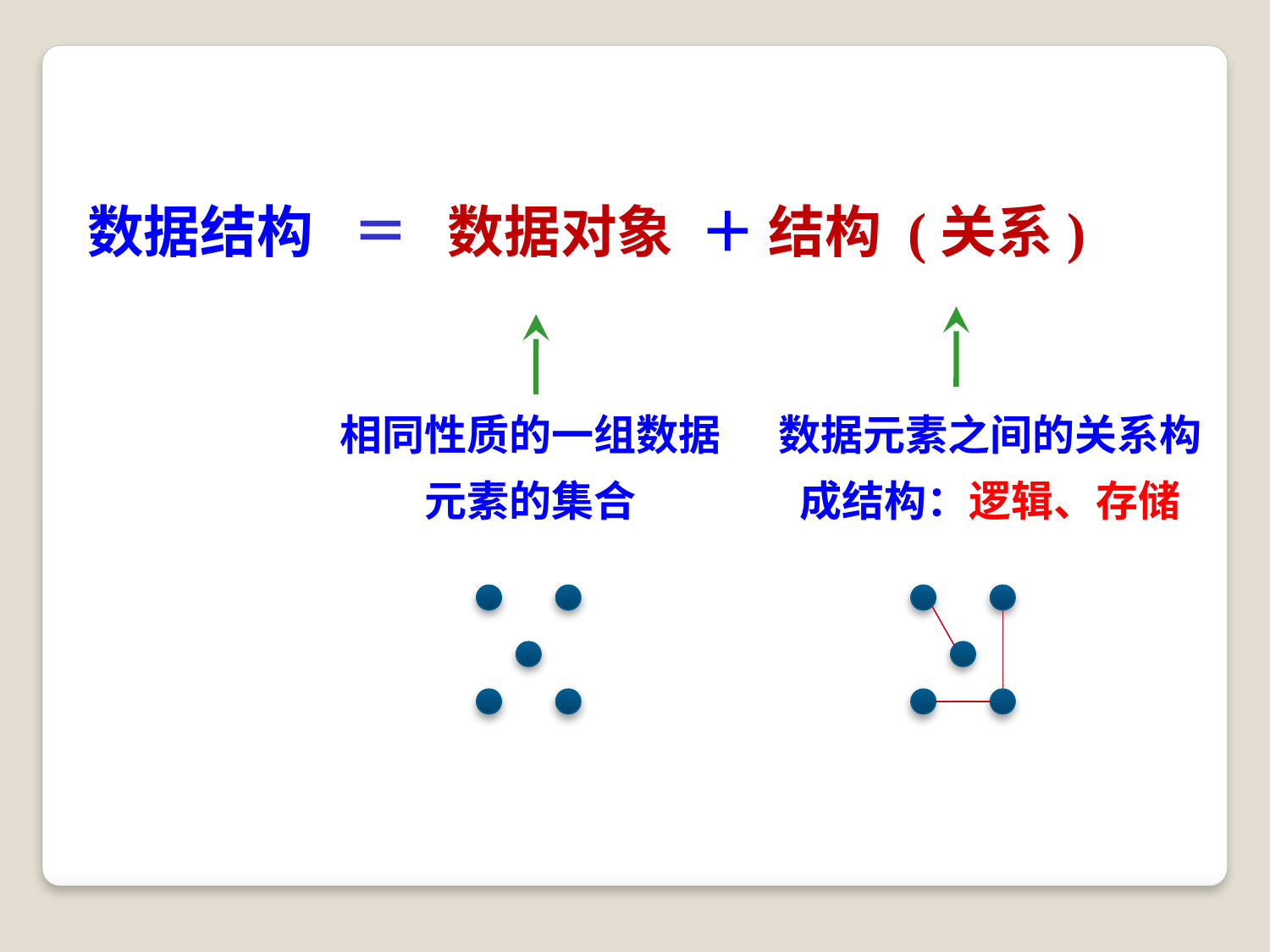

数据结构   ＝   数据对象  ＋ 结构 (关系)

相同性质的一组数据元素的集合
数据元素之间的关系构成结构：逻辑、存储